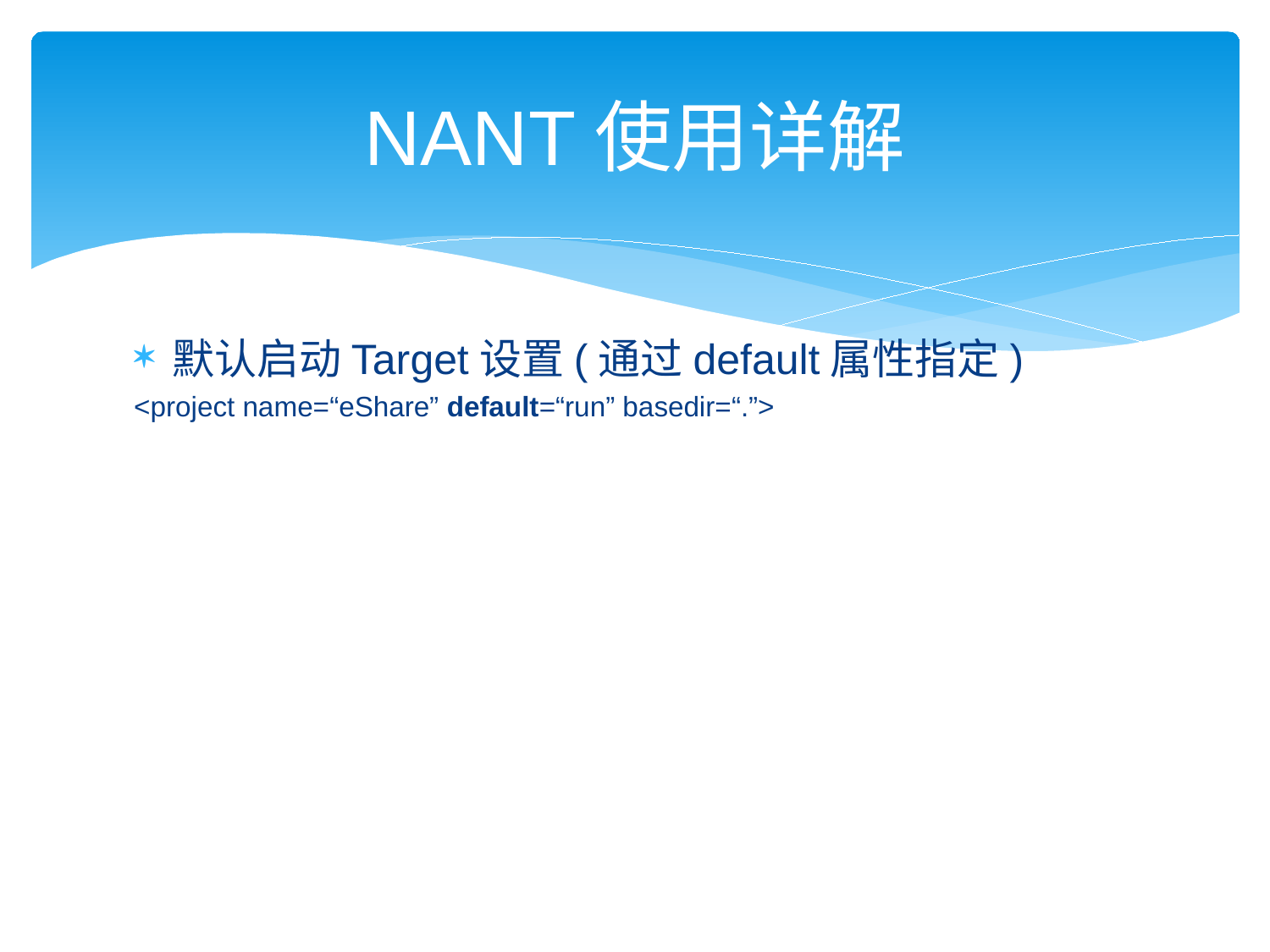

# NANT使用详解
默认启动Target设置(通过default属性指定)
<project name=“eShare” default=“run” basedir=“.”>